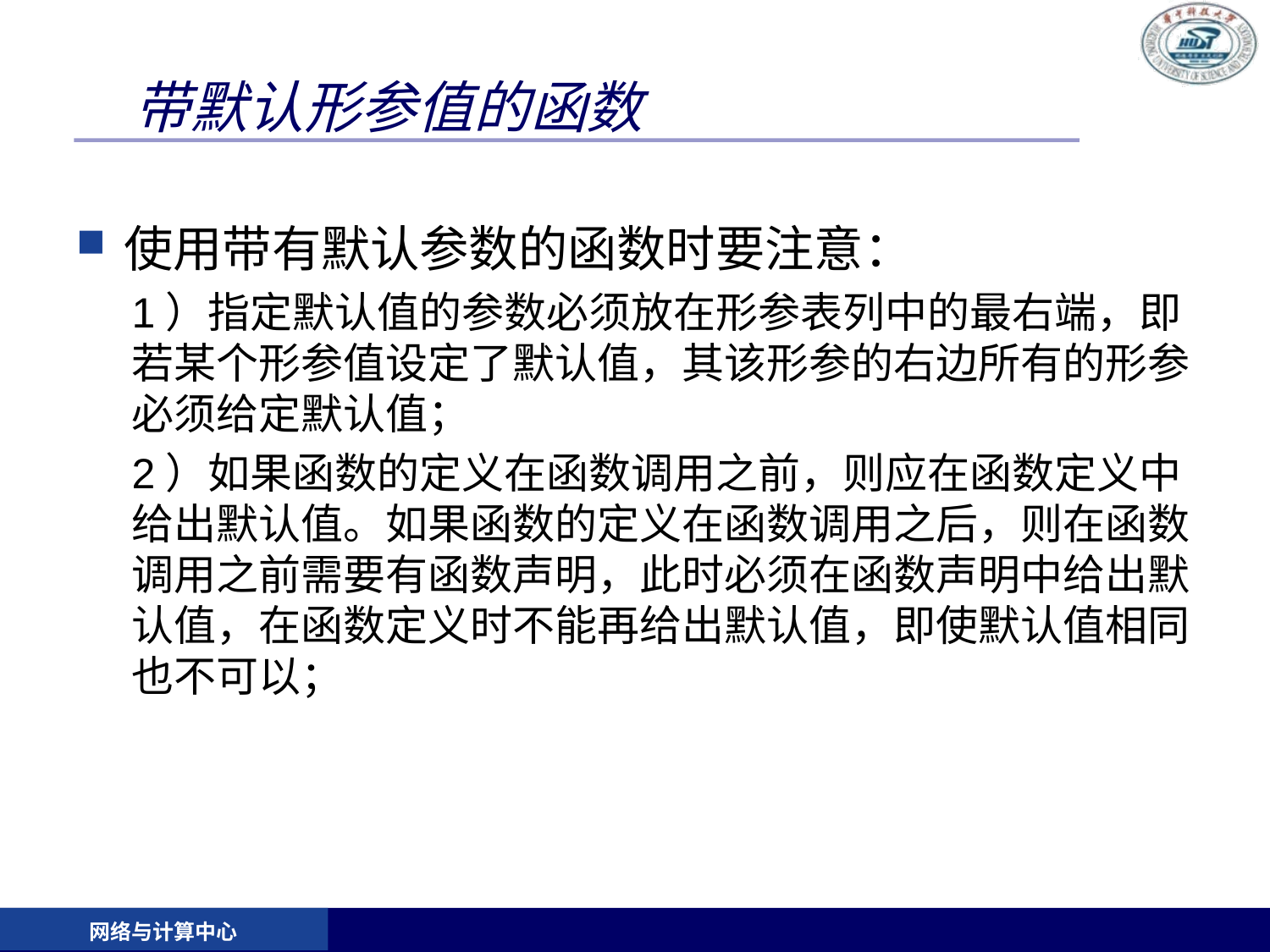

# 带默认形参值的函数
使用带有默认参数的函数时要注意：
1）指定默认值的参数必须放在形参表列中的最右端，即若某个形参值设定了默认值，其该形参的右边所有的形参必须给定默认值；
2）如果函数的定义在函数调用之前，则应在函数定义中给出默认值。如果函数的定义在函数调用之后，则在函数调用之前需要有函数声明，此时必须在函数声明中给出默认值，在函数定义时不能再给出默认值，即使默认值相同也不可以；

网络与计算中心